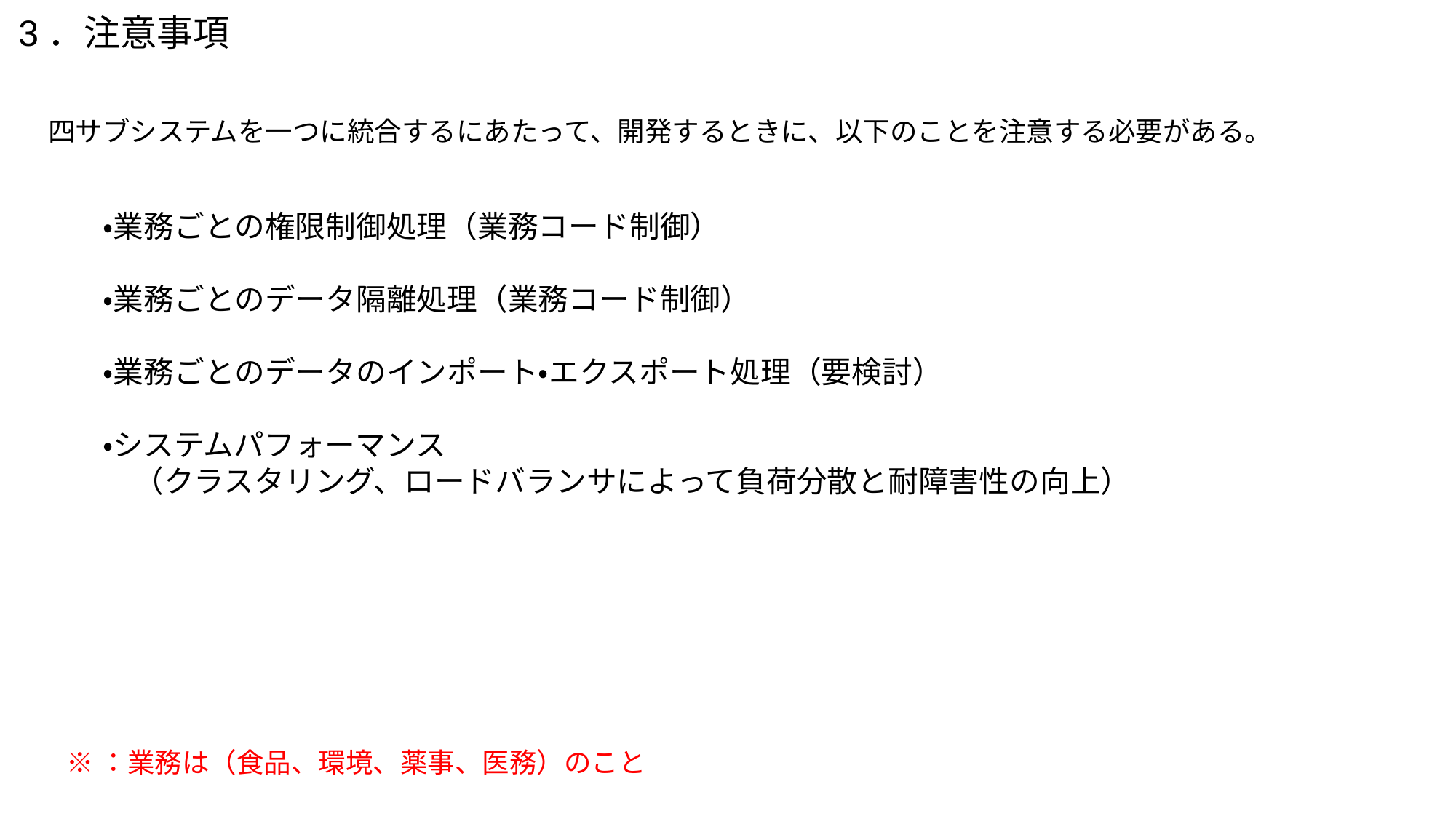

3．注意事項
　四サブシステムを一つに統合するにあたって、開発するときに、以下のことを注意する必要がある。
　　・業務ごとの権限制御処理（業務コード制御）

　　・業務ごとのデータ隔離処理（業務コード制御）

　　・業務ごとのデータのインポート・エクスポート処理（要検討）

　　・システムパフォーマンス
　　　（クラスタリング、ロードバランサによって負荷分散と耐障害性の向上）
※：業務は（食品、環境、薬事、医務）のこと